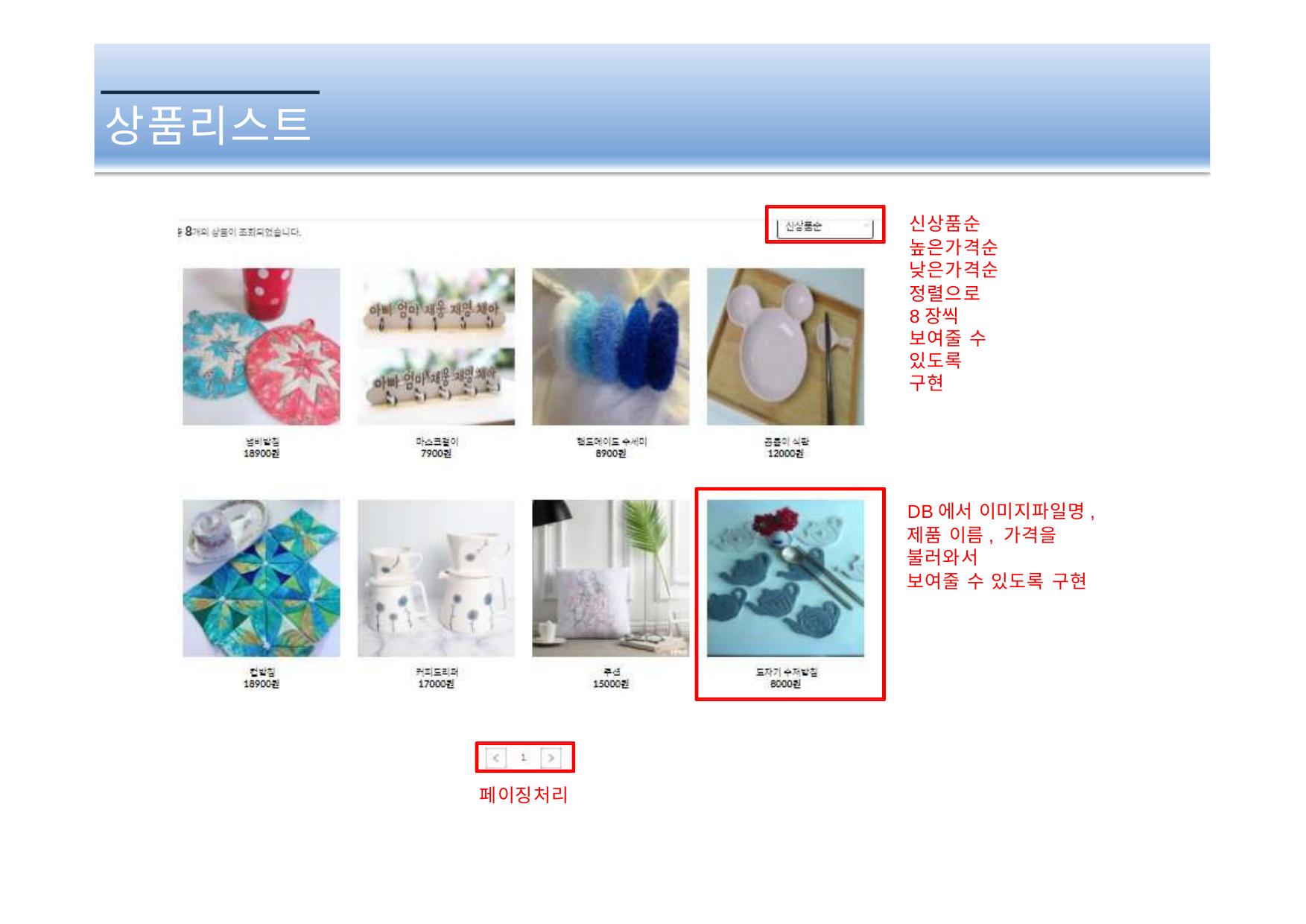

# 상품리스트

신상품순
높은가격순낮은가격순
정렬으로
8장씩 보여줄 수 있도록 구현
DB에서 이미지파일명,
제품 이름, 가격을 불러와서
보여줄 수 있도록 구현
페이징처리